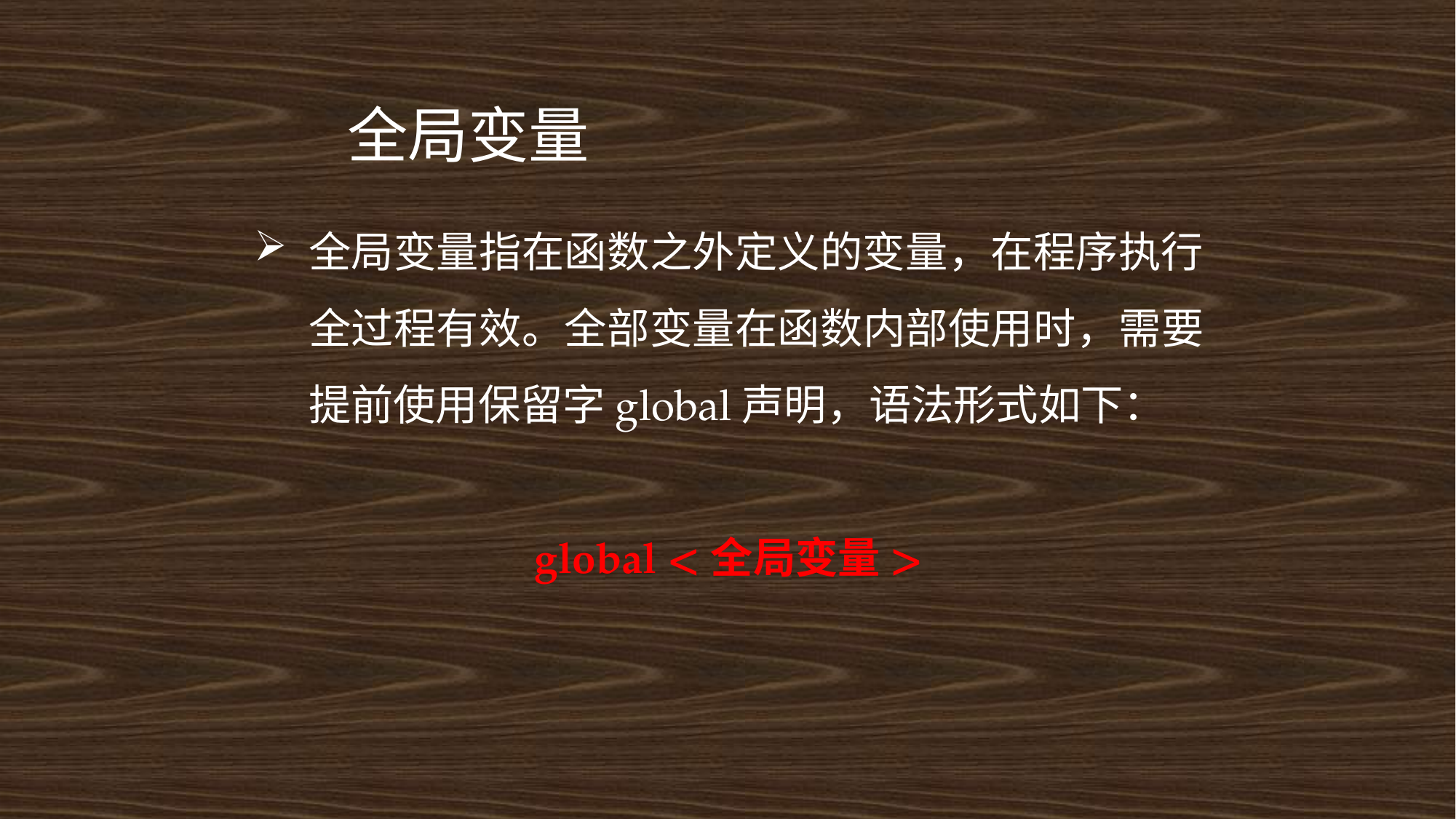

全局变量
全局变量指在函数之外定义的变量，在程序执行全过程有效。全部变量在函数内部使用时，需要提前使用保留字global声明，语法形式如下：

global <全局变量>